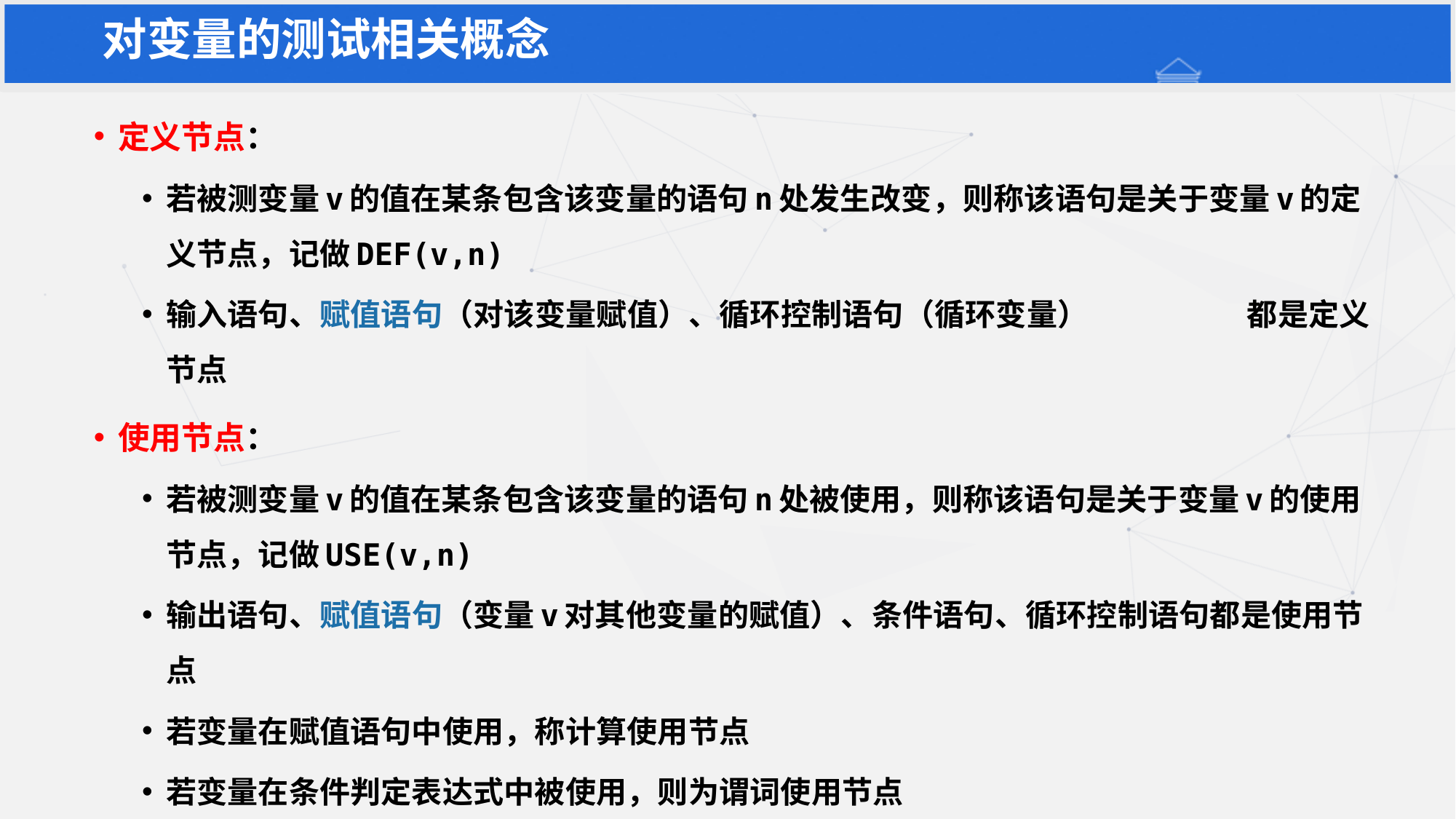

对变量的测试相关概念
定义节点：
若被测变量v的值在某条包含该变量的语句n处发生改变，则称该语句是关于变量v的定义节点，记做DEF(v,n)
输入语句、赋值语句（对该变量赋值）、循环控制语句（循环变量）                       都是定义节点
使用节点：
若被测变量v的值在某条包含该变量的语句n处被使用，则称该语句是关于变量v的使用节点，记做USE(v,n)
输出语句、赋值语句（变量v对其他变量的赋值）、条件语句、循环控制语句都是使用节点
若变量在赋值语句中使用，称计算使用节点
若变量在条件判定表达式中被使用，则为谓词使用节点